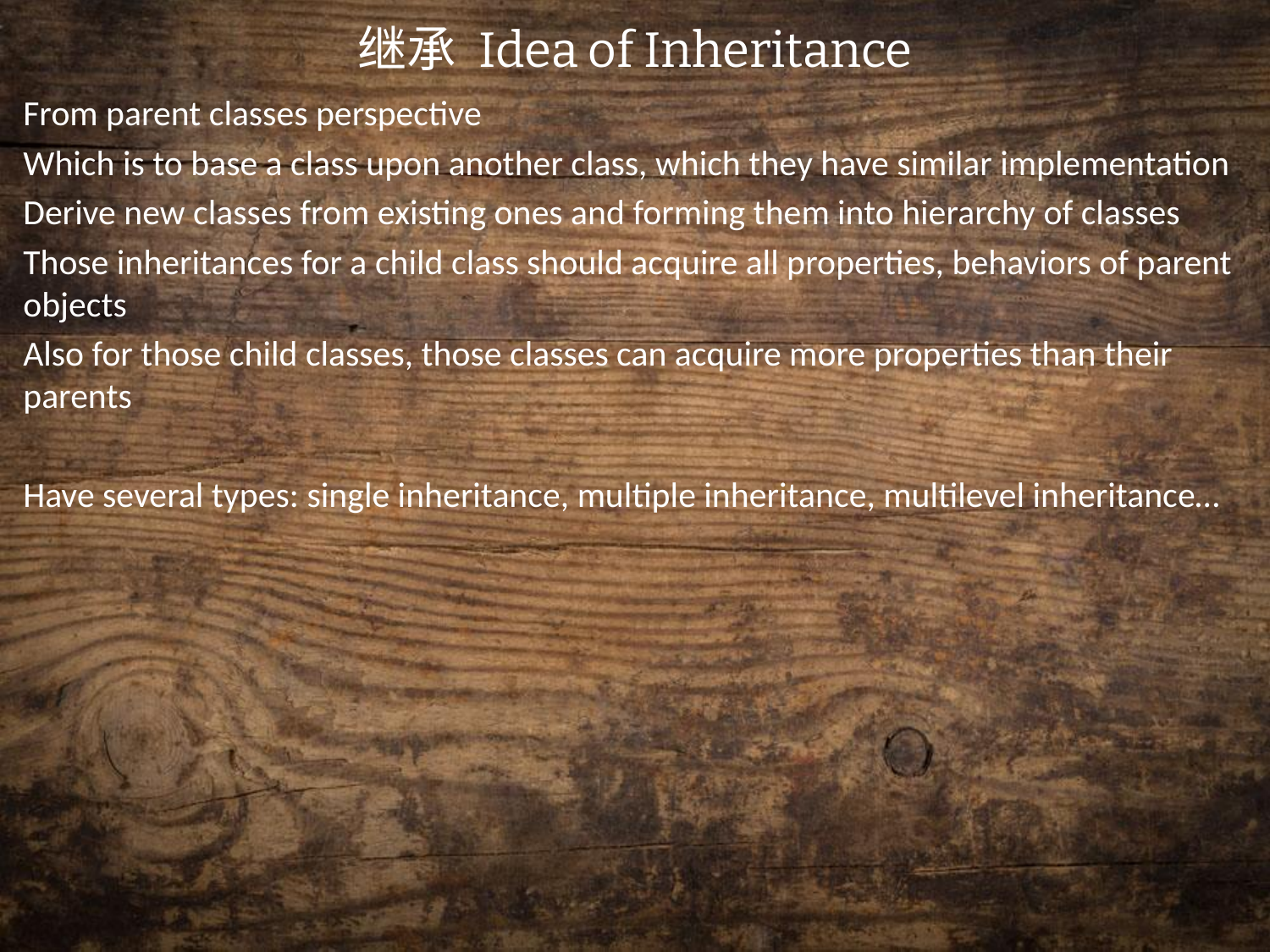

继承 Idea of Inheritance
From parent classes perspective
Which is to base a class upon another class, which they have similar implementation
Derive new classes from existing ones and forming them into hierarchy of classes
Those inheritances for a child class should acquire all properties, behaviors of parent objects
Also for those child classes, those classes can acquire more properties than their parents

Have several types: single inheritance, multiple inheritance, multilevel inheritance…